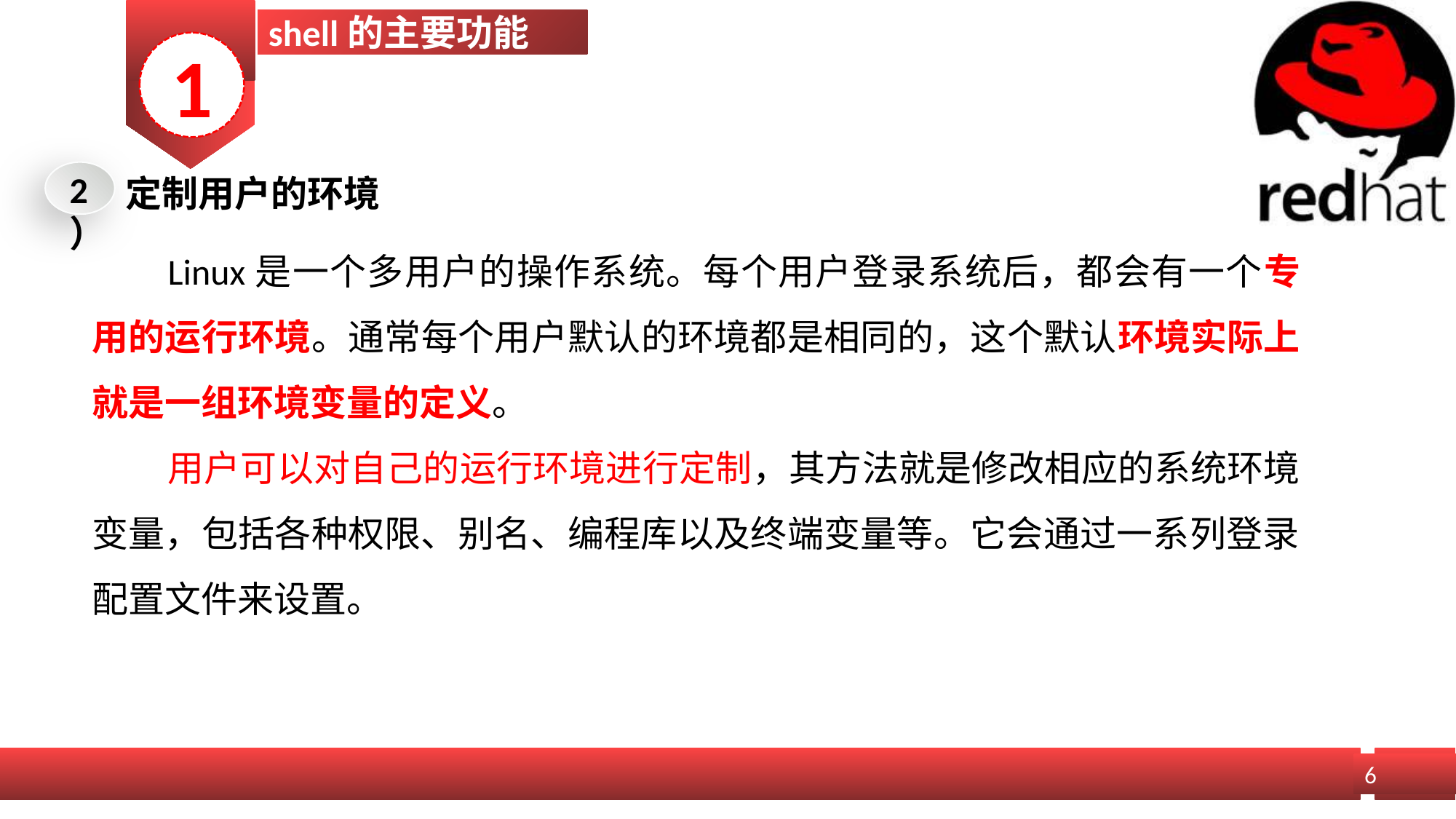

shell的主要功能
1
2）

定制用户的环境
Linux是一个多用户的操作系统。每个用户登录系统后，都会有一个专用的运行环境。通常每个用户默认的环境都是相同的，这个默认环境实际上就是一组环境变量的定义。
用户可以对自己的运行环境进行定制，其方法就是修改相应的系统环境变量，包括各种权限、别名、编程库以及终端变量等。它会通过一系列登录配置文件来设置。